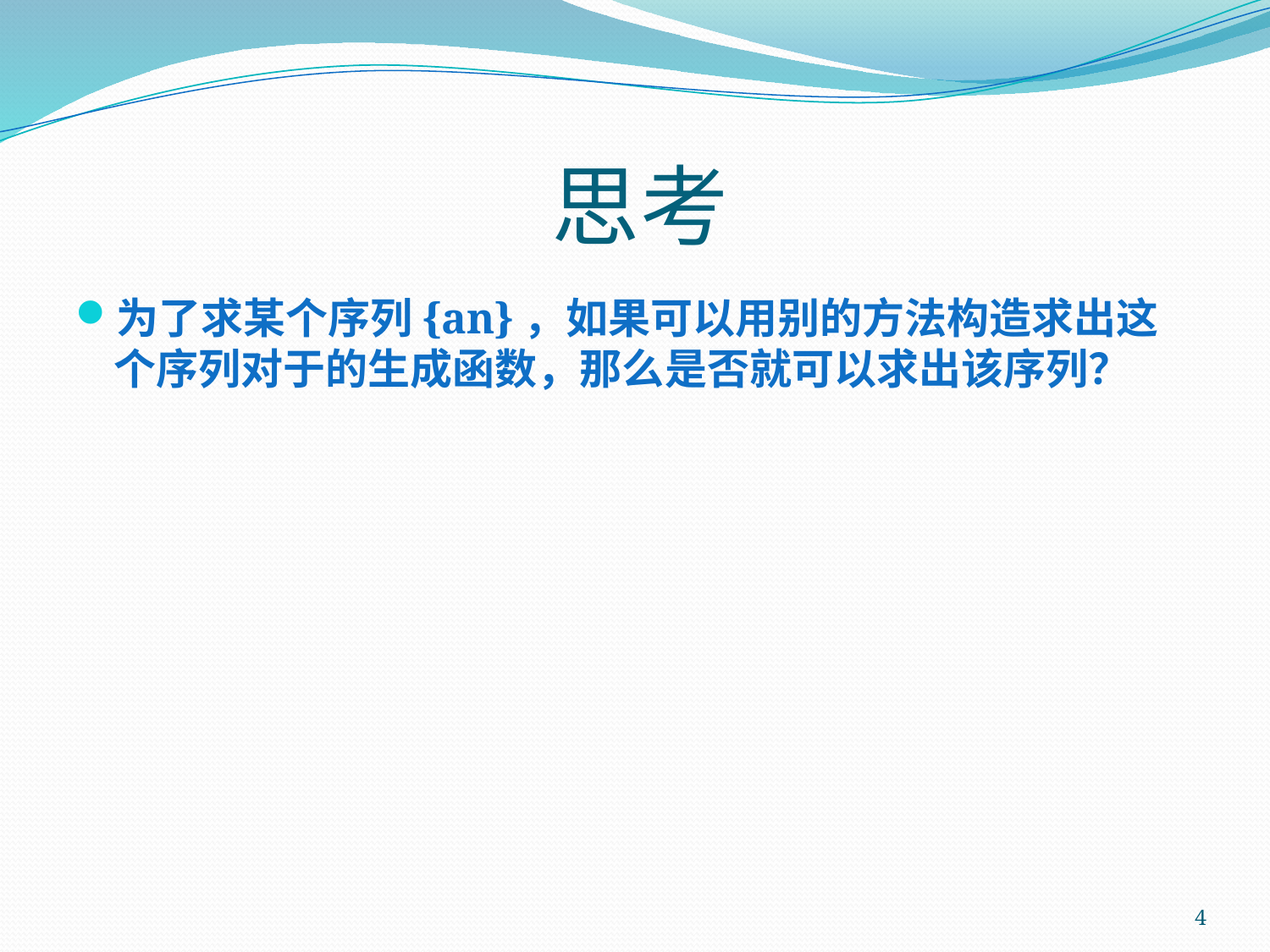

# 思考
为了求某个序列{an}，如果可以用别的方法构造求出这个序列对于的生成函数，那么是否就可以求出该序列？
4